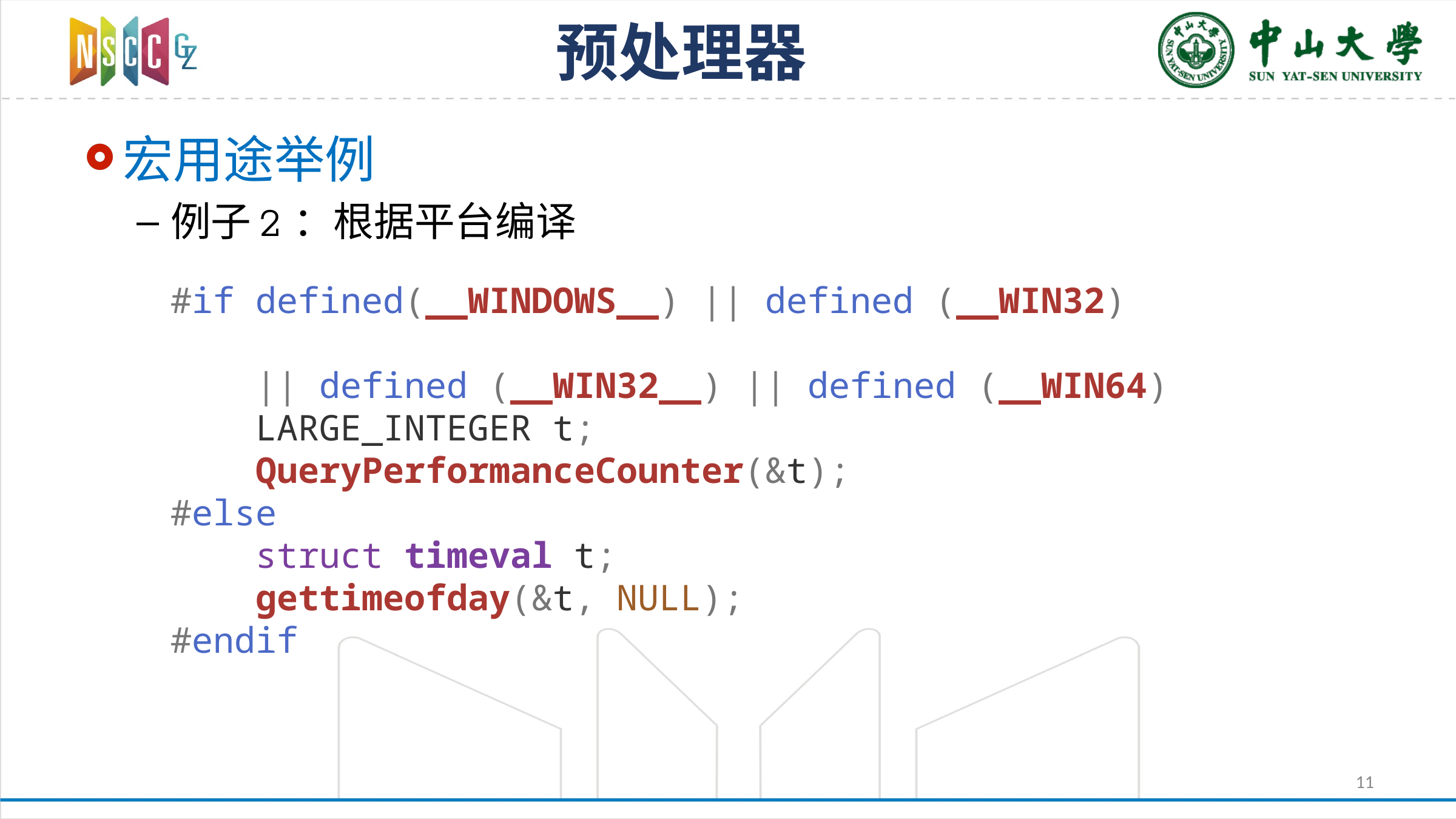

# 预处理器
宏用途举例
例子2：根据平台编译
#if defined(__WINDOWS__) || defined (__WIN32)
    || defined (__WIN32__) || defined (__WIN64)
    LARGE_INTEGER t;
    QueryPerformanceCounter(&t);
#else
    struct timeval t;
    gettimeofday(&t, NULL);
#endif
11